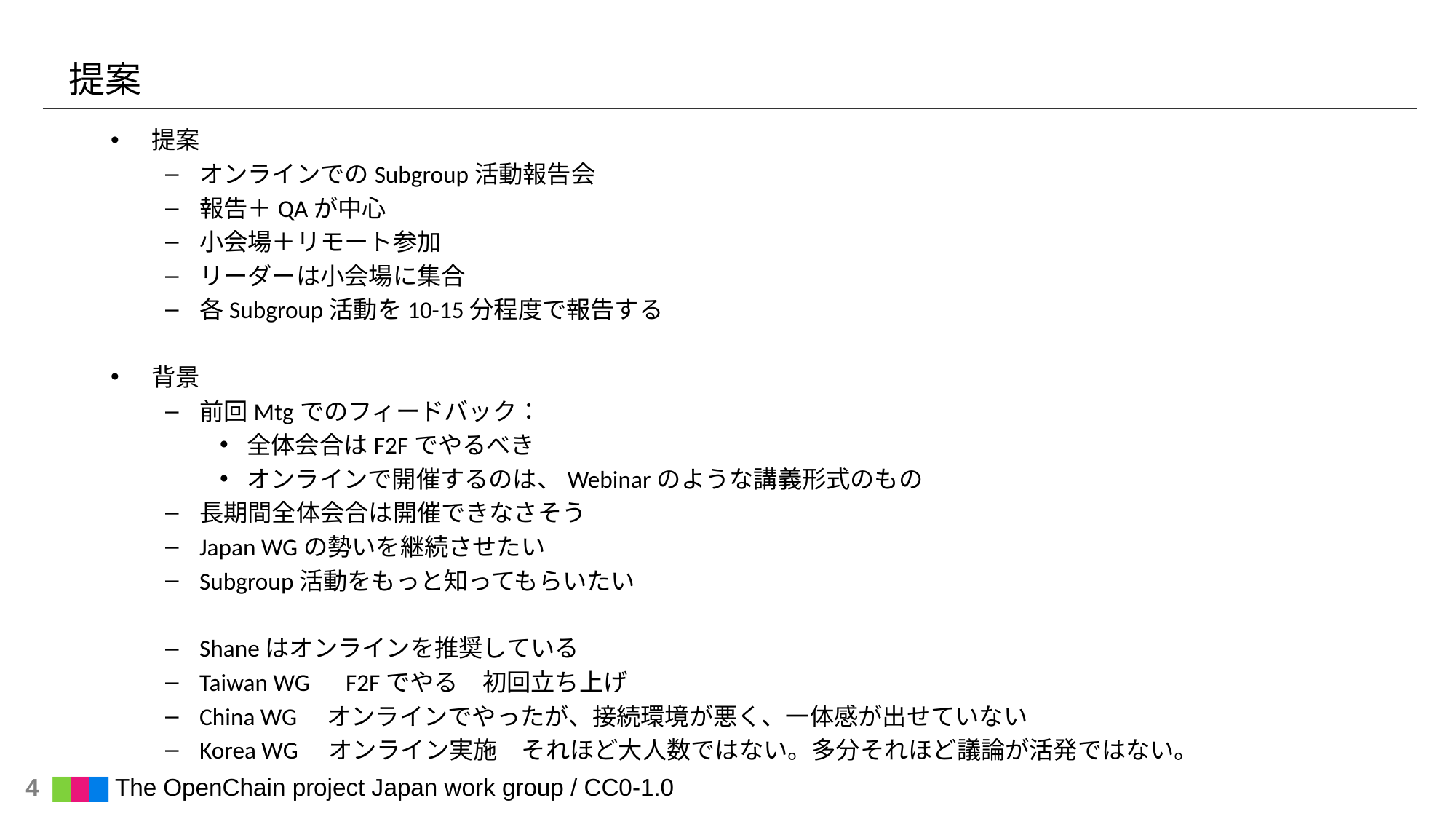

# 提案
提案
オンラインでのSubgroup活動報告会
報告＋QAが中心
小会場＋リモート参加
リーダーは小会場に集合
各Subgroup活動を10-15分程度で報告する

背景
前回Mtgでのフィードバック：
全体会合はF2Fでやるべき
オンラインで開催するのは、Webinarのような講義形式のもの
長期間全体会合は開催できなさそう
Japan WGの勢いを継続させたい
Subgroup活動をもっと知ってもらいたい

Shaneはオンラインを推奨している
Taiwan WG　F2Fでやる　初回立ち上げ
China WG　オンラインでやったが、接続環境が悪く、一体感が出せていない
Korea WG　オンライン実施　それほど大人数ではない。多分それほど議論が活発ではない。